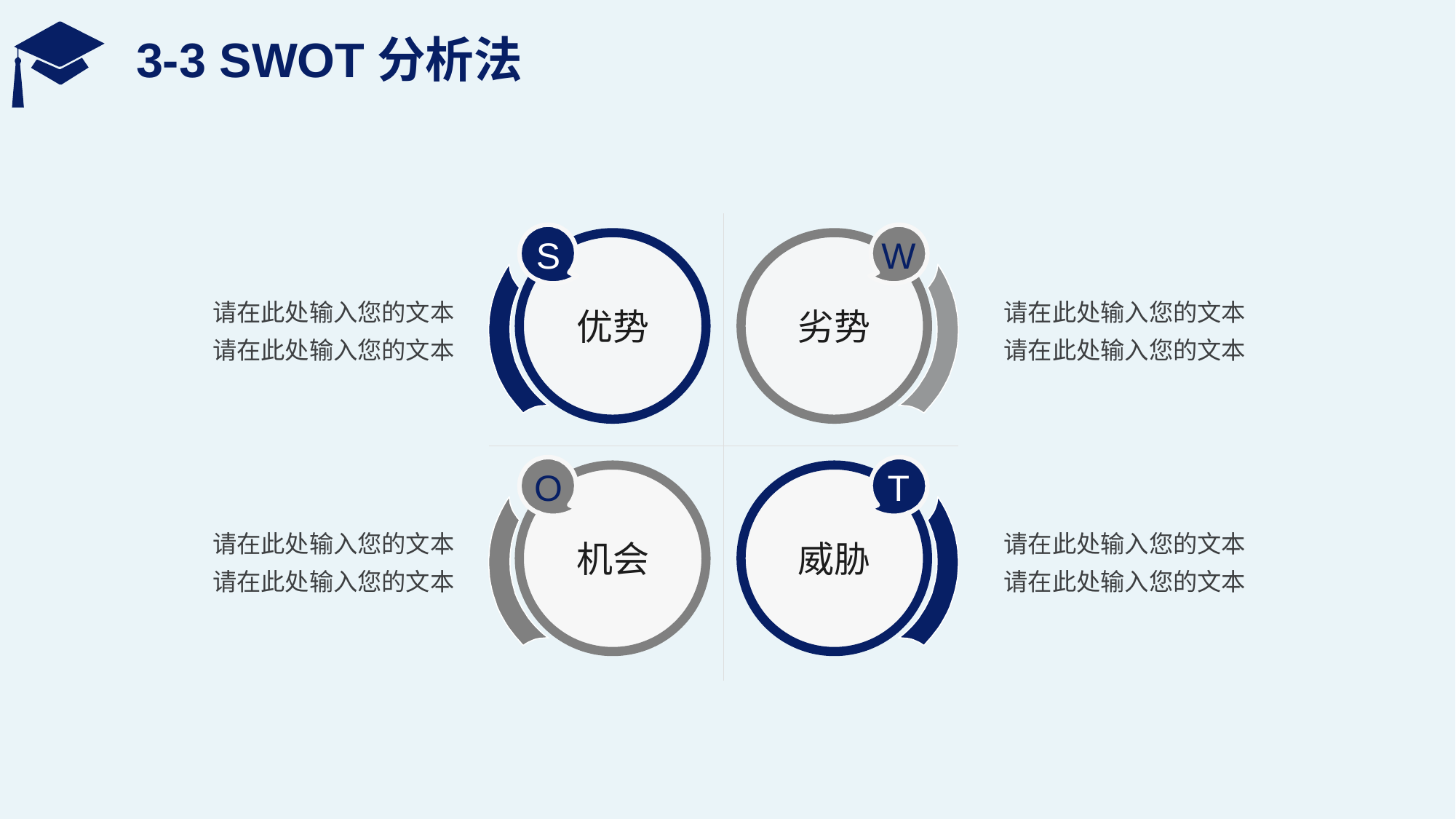

# 3-3 SWOT分析法
S
W
优势
劣势

请在此处输入您的文本
请在此处输入您的文本
请在此处输入您的文本
请在此处输入您的文本
O
T
机会
威胁

请在此处输入您的文本
请在此处输入您的文本
请在此处输入您的文本
请在此处输入您的文本